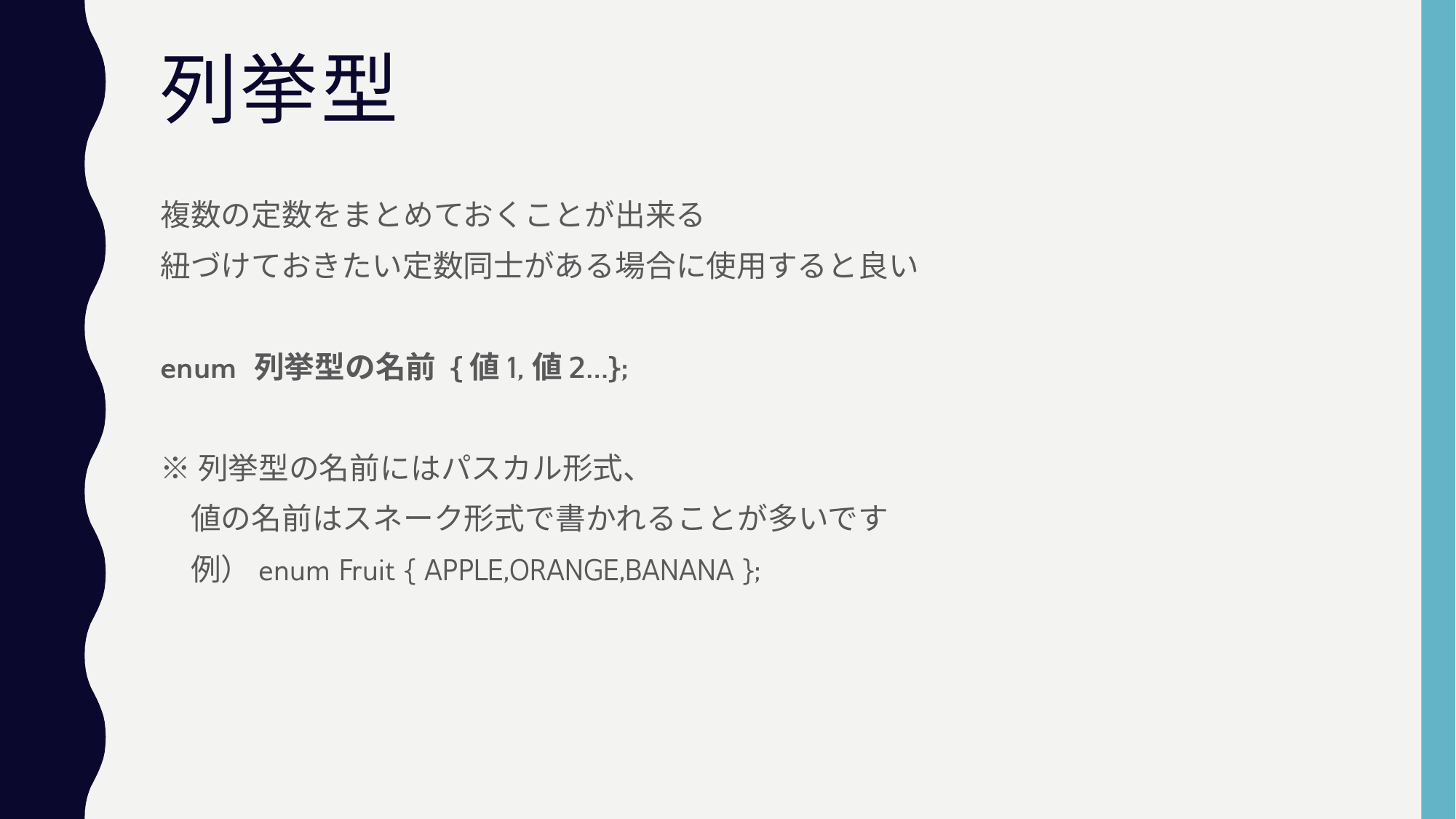

# 列挙型
複数の定数をまとめておくことが出来る
紐づけておきたい定数同士がある場合に使用すると良い

enum 列挙型の名前 {値1,値2…};

※列挙型の名前にはパスカル形式、
　値の名前はスネーク形式で書かれることが多いです
　例）enum Fruit { APPLE,ORANGE,BANANA };